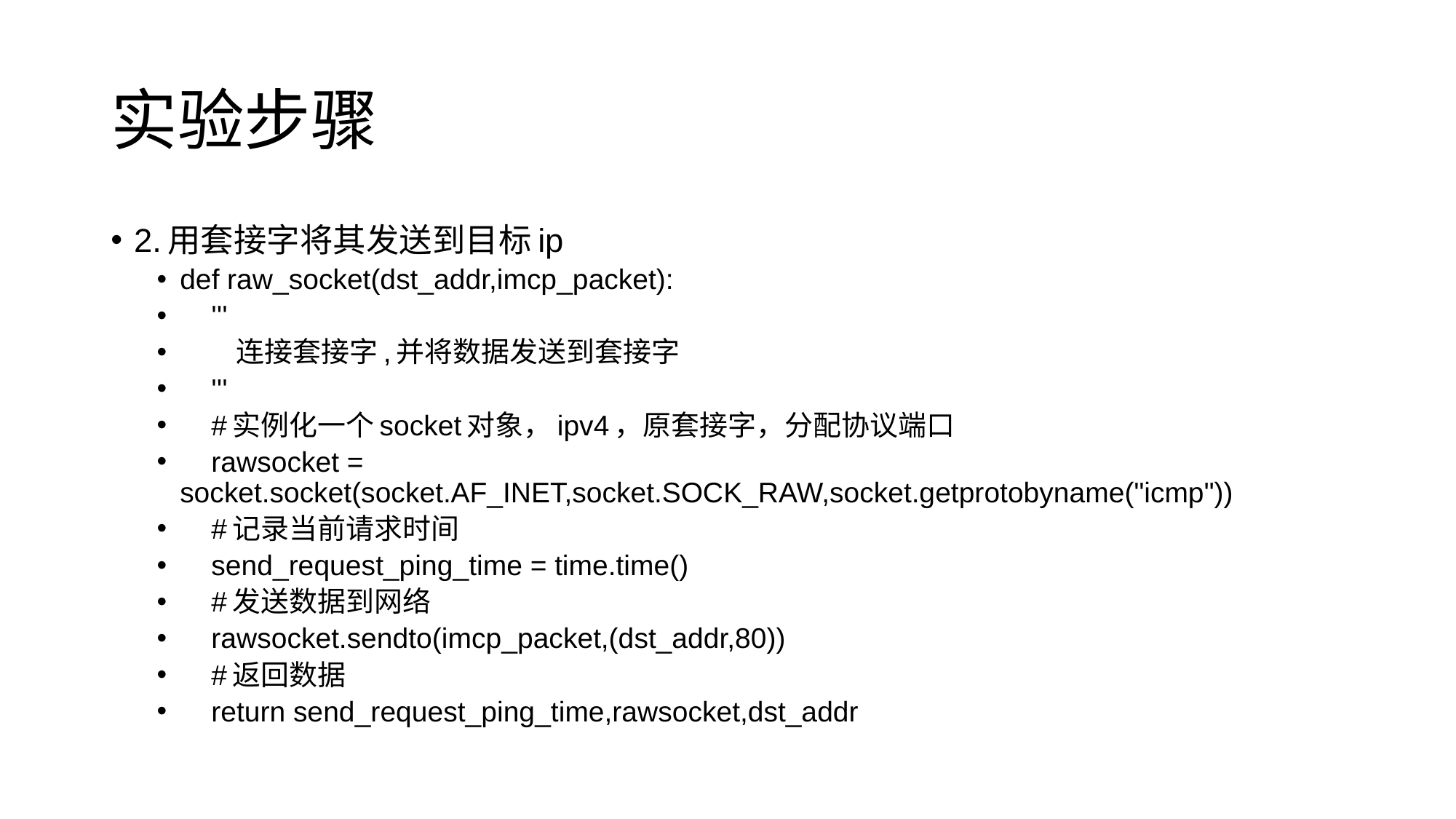

# 实验步骤
2.用套接字将其发送到目标ip
def raw_socket(dst_addr,imcp_packet):
    '''
        连接套接字,并将数据发送到套接字
    '''
    #实例化一个socket对象，ipv4，原套接字，分配协议端口
    rawsocket = socket.socket(socket.AF_INET,socket.SOCK_RAW,socket.getprotobyname("icmp"))
    #记录当前请求时间
    send_request_ping_time = time.time()
    #发送数据到网络
    rawsocket.sendto(imcp_packet,(dst_addr,80))
    #返回数据
    return send_request_ping_time,rawsocket,dst_addr